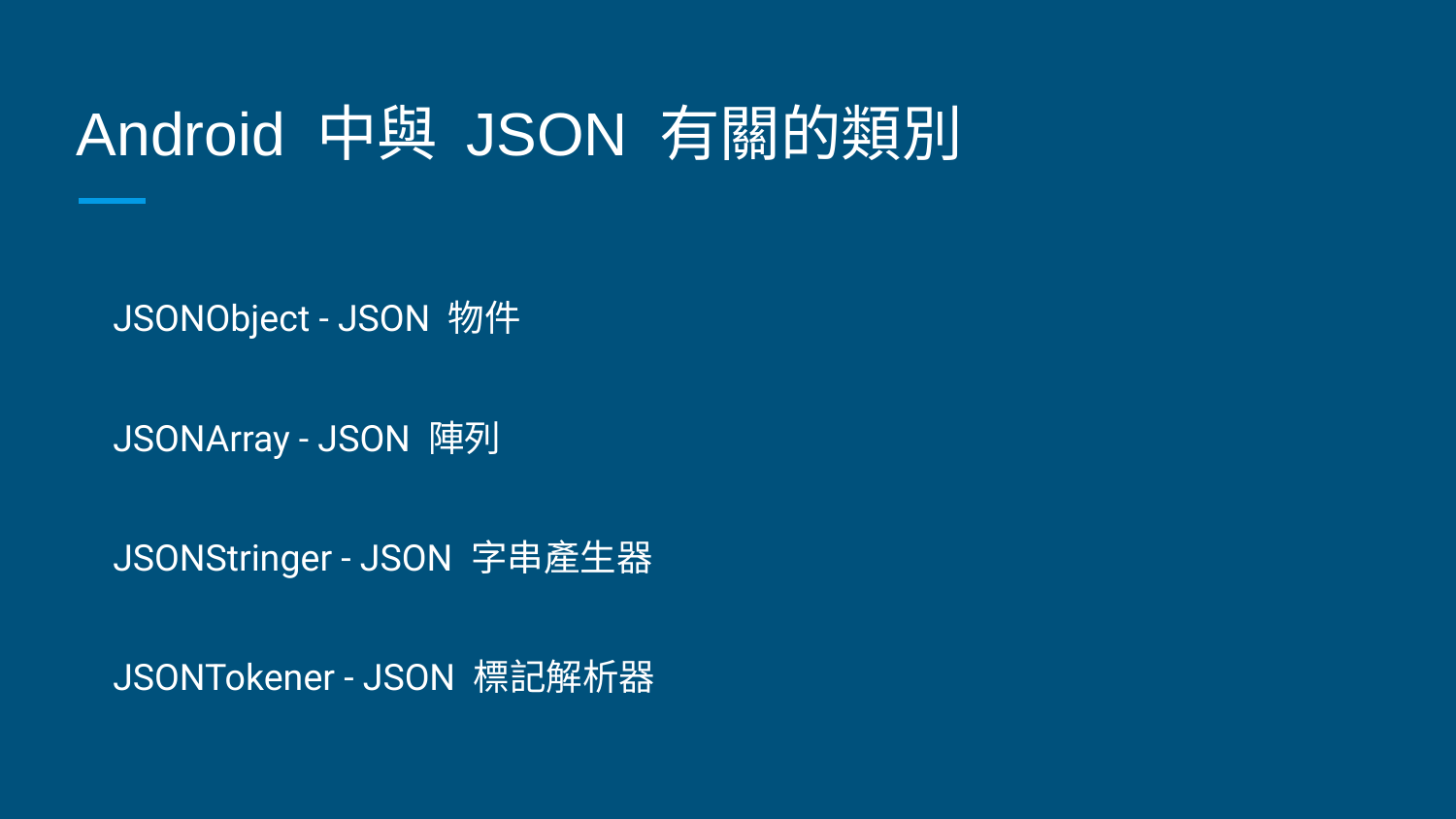

# Android 中與 JSON 有關的類別
JSONObject - JSON 物件
JSONArray - JSON 陣列
JSONStringer - JSON 字串產生器
JSONTokener - JSON 標記解析器